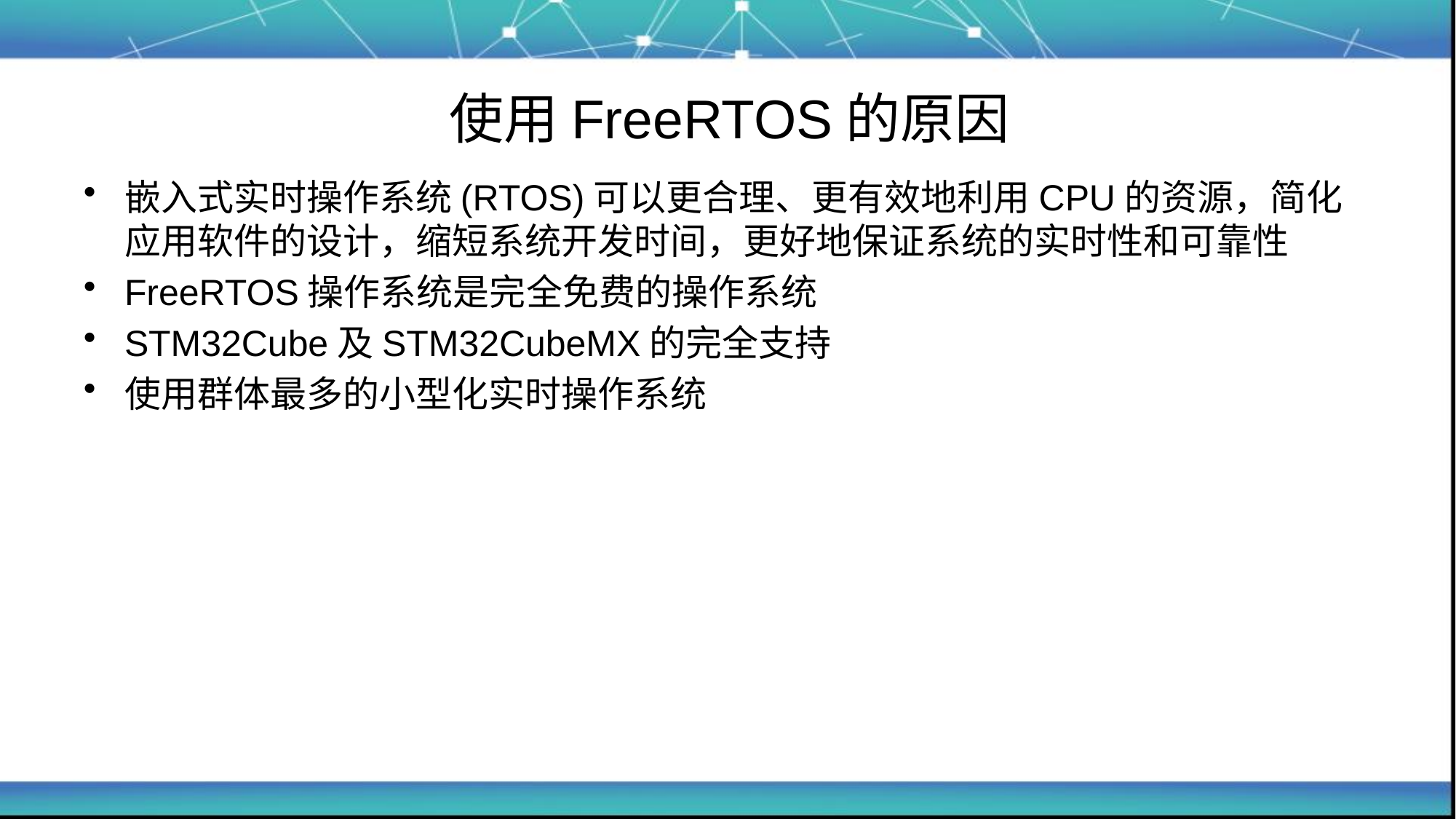

# 使用FreeRTOS的原因
嵌入式实时操作系统(RTOS)可以更合理、更有效地利用CPU的资源，简化应用软件的设计，缩短系统开发时间，更好地保证系统的实时性和可靠性
FreeRTOS操作系统是完全免费的操作系统
STM32Cube及STM32CubeMX的完全支持
使用群体最多的小型化实时操作系统